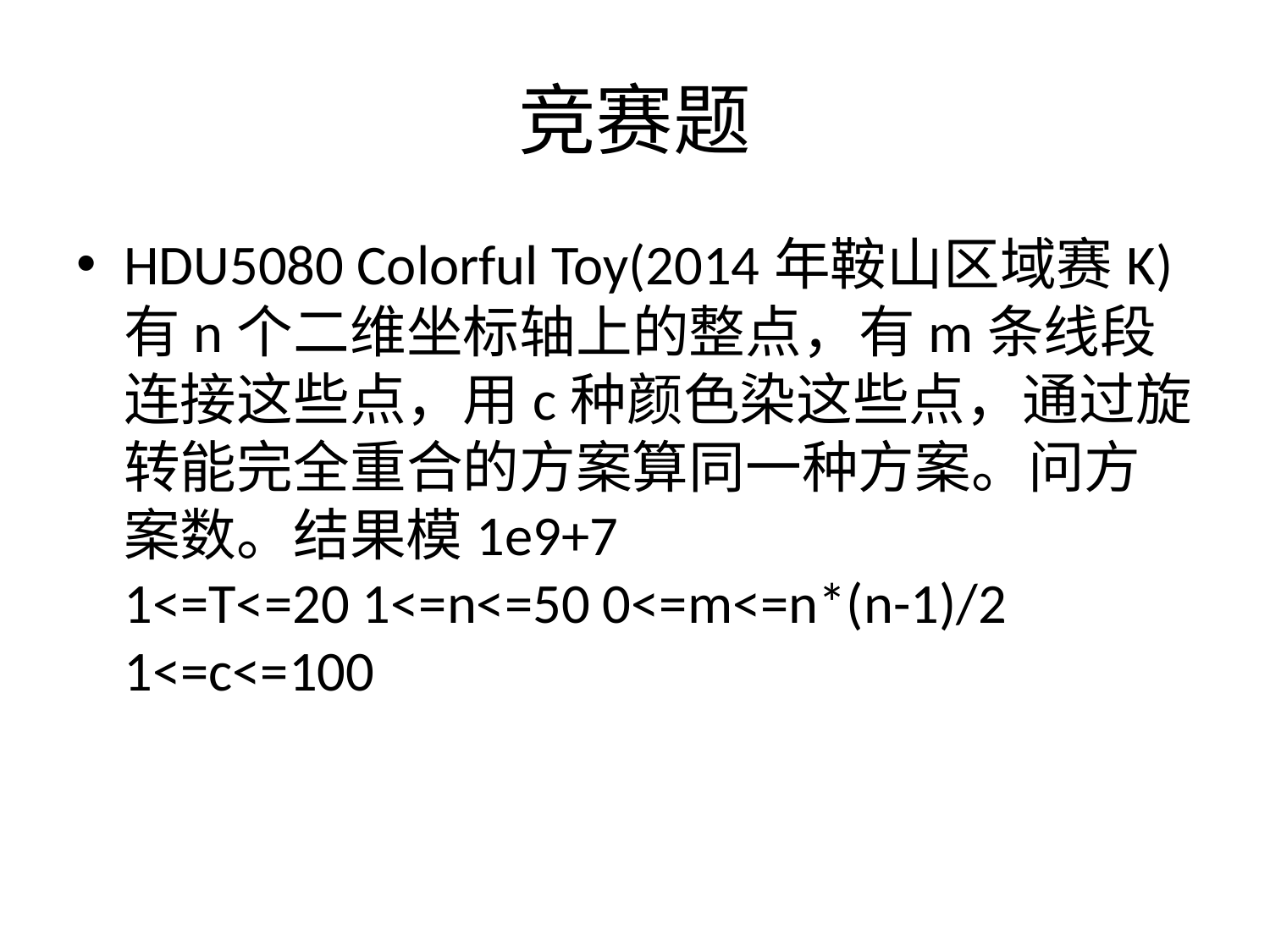

# 竞赛题
HDU5080 Colorful Toy(2014年鞍山区域赛K)
有n个二维坐标轴上的整点，有m条线段连接这些点，用c种颜色染这些点，通过旋转能完全重合的方案算同一种方案。问方案数。结果模1e9+7
1<=T<=20 1<=n<=50 0<=m<=n*(n-1)/2 1<=c<=100